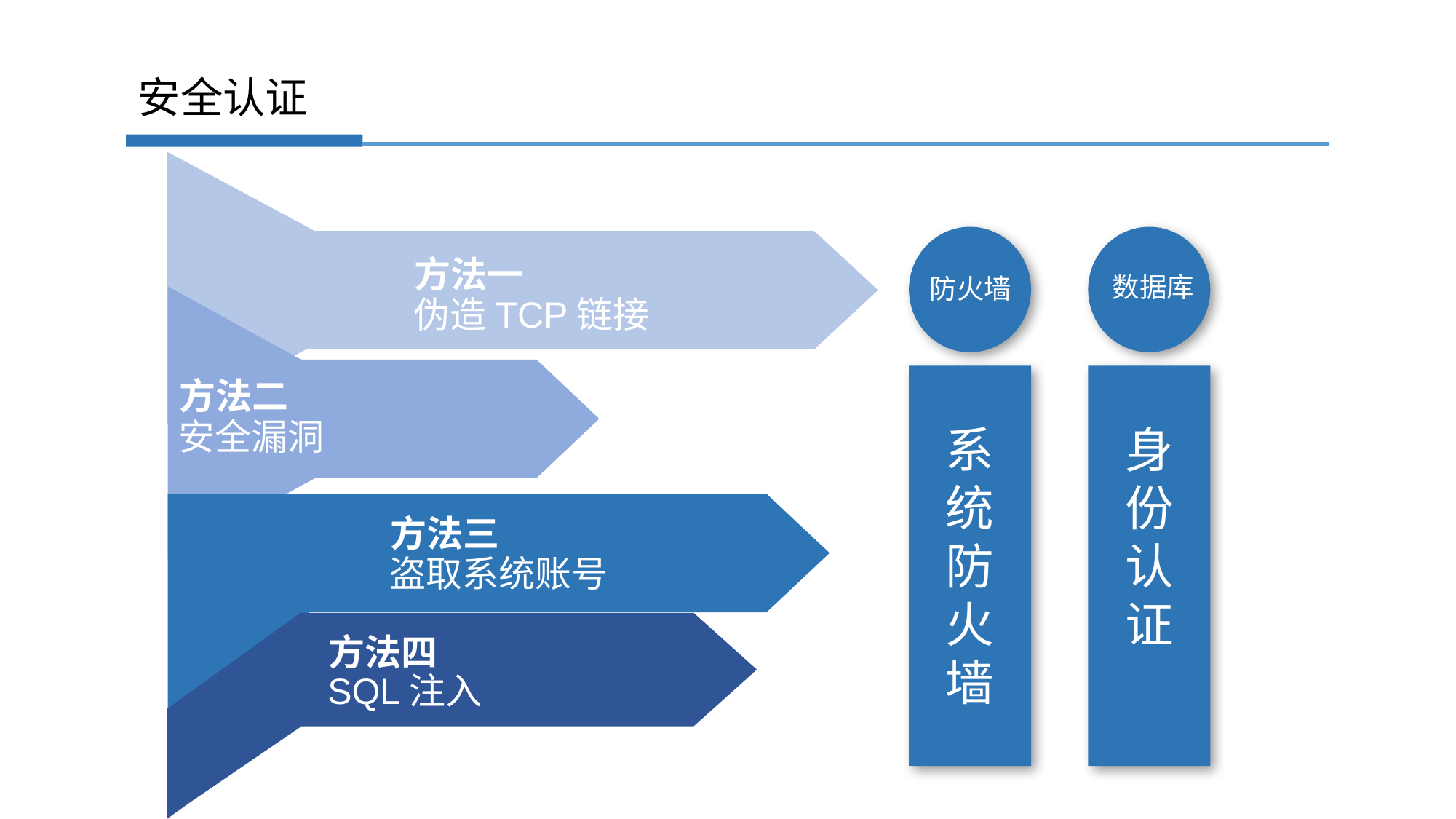

安全认证

方法一
伪造TCP链接

防火墙

系统防火墙

数据库

身份认证

方法二
安全漏洞

方法三
盗取系统账号

方法四
SQL注入